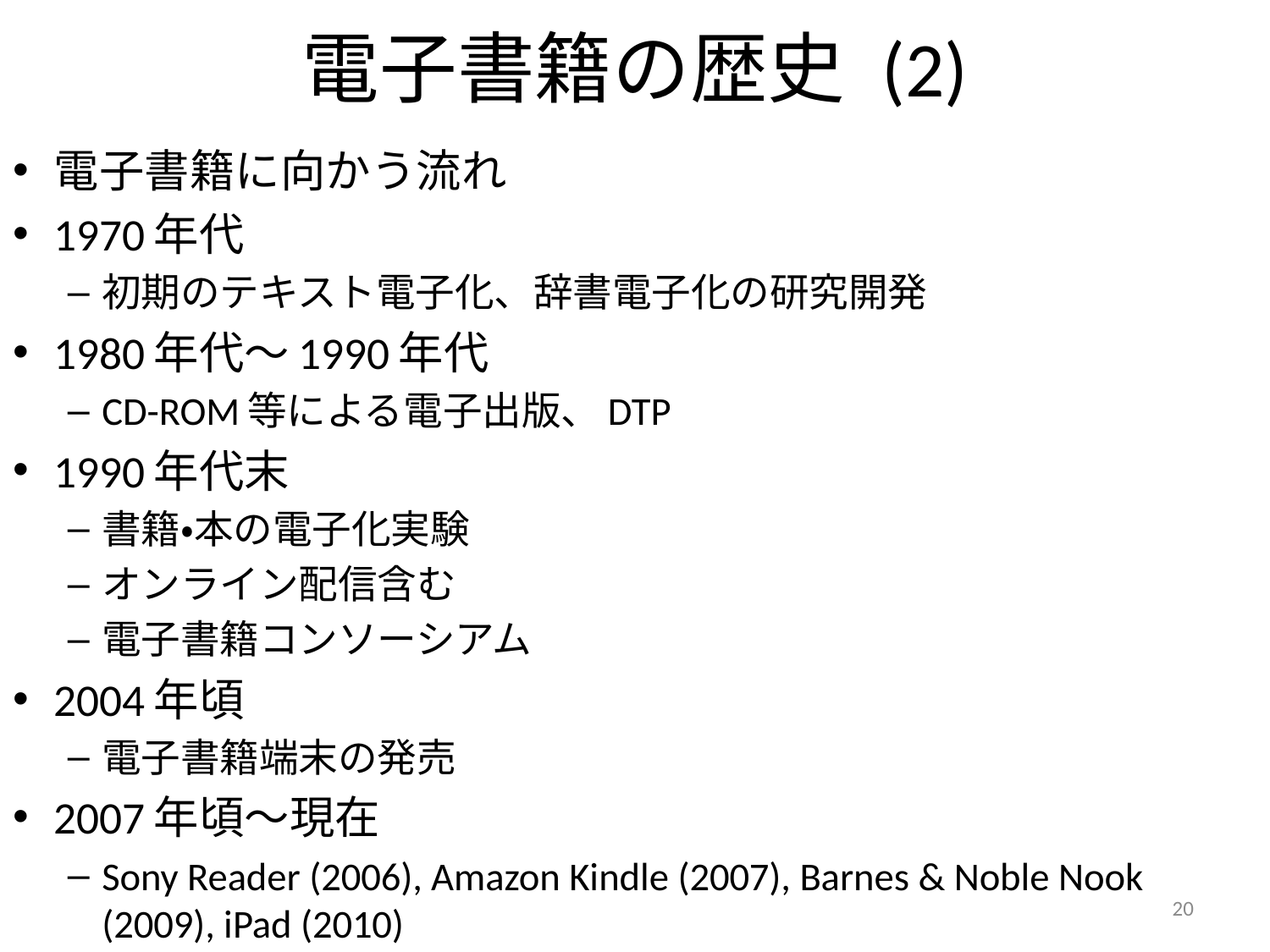

# 電子書籍の歴史 (2)
電子書籍に向かう流れ
1970年代
初期のテキスト電子化、辞書電子化の研究開発
1980年代～1990年代
CD-ROM等による電子出版、DTP
1990年代末
書籍・本の電子化実験
オンライン配信含む
電子書籍コンソーシアム
2004年頃
電子書籍端末の発売
2007年頃～現在
Sony Reader (2006), Amazon Kindle (2007), Barnes & Noble Nook (2009), iPad (2010)

20